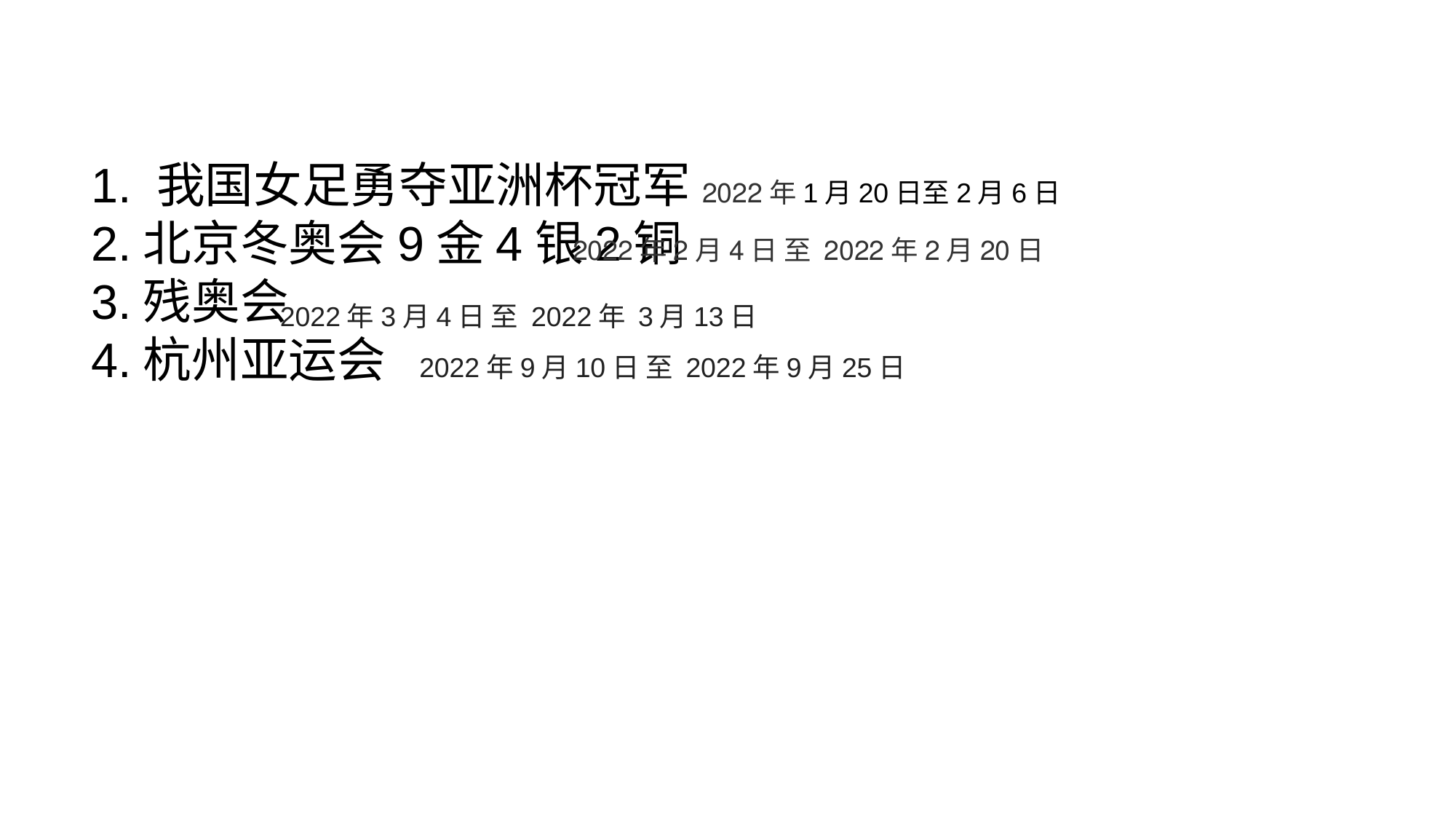

#
1. 我国女足勇夺亚洲杯冠军2022年1月20日至2月6日
2.北京冬奥会9金4银2铜
3.残奥会
4.杭州亚运会  2022年9月10日 至 2022年9月25日

2022年2月4日 至 2022年2月20日
2022年3月4日 至 2022年 3月13日